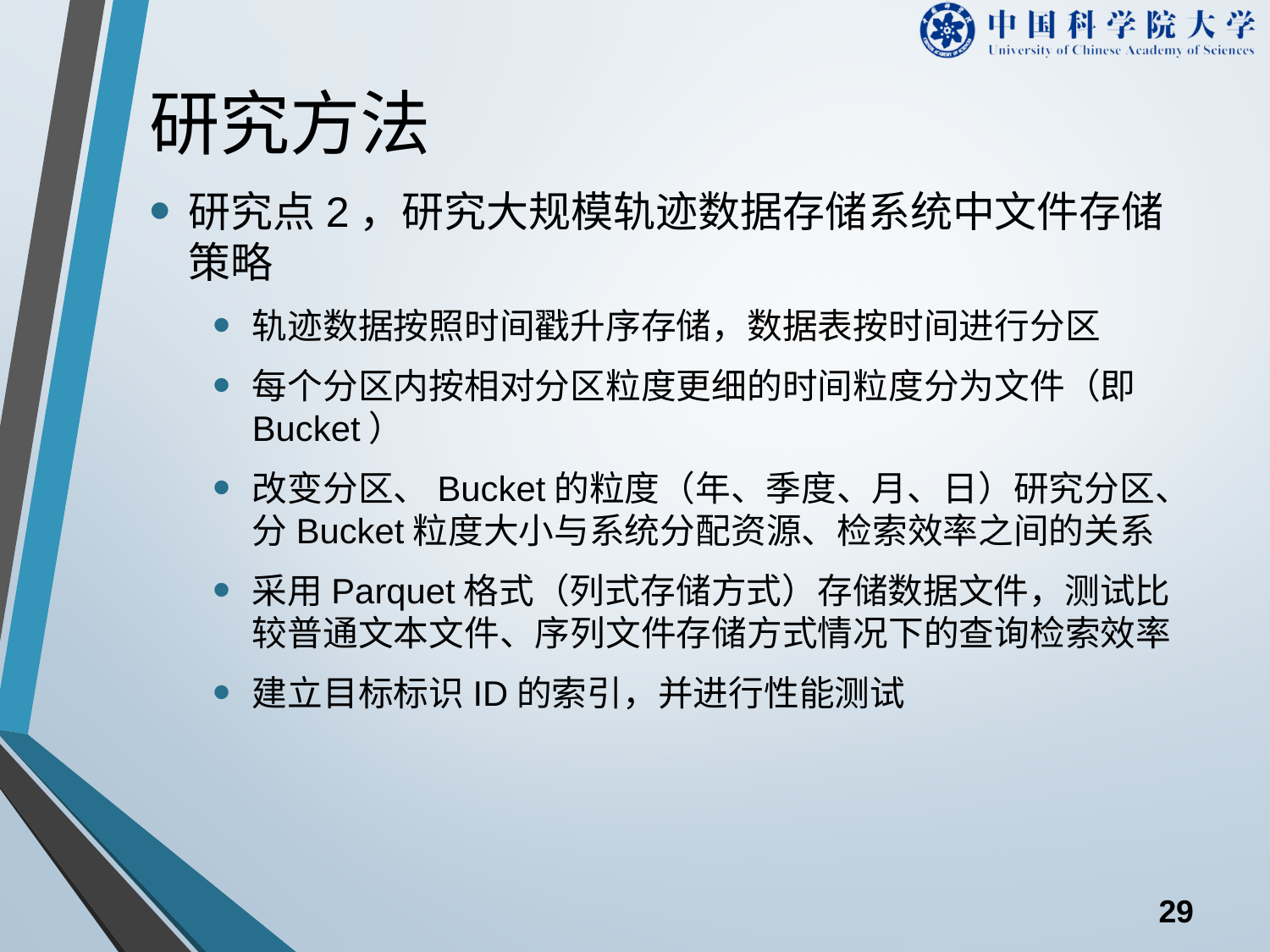

# 研究方法
研究点2，研究大规模轨迹数据存储系统中文件存储策略
轨迹数据按照时间戳升序存储，数据表按时间进行分区
每个分区内按相对分区粒度更细的时间粒度分为文件（即Bucket）
改变分区、Bucket的粒度（年、季度、月、日）研究分区、分Bucket粒度大小与系统分配资源、检索效率之间的关系
采用Parquet格式（列式存储方式）存储数据文件，测试比较普通文本文件、序列文件存储方式情况下的查询检索效率
建立目标标识ID的索引，并进行性能测试

29